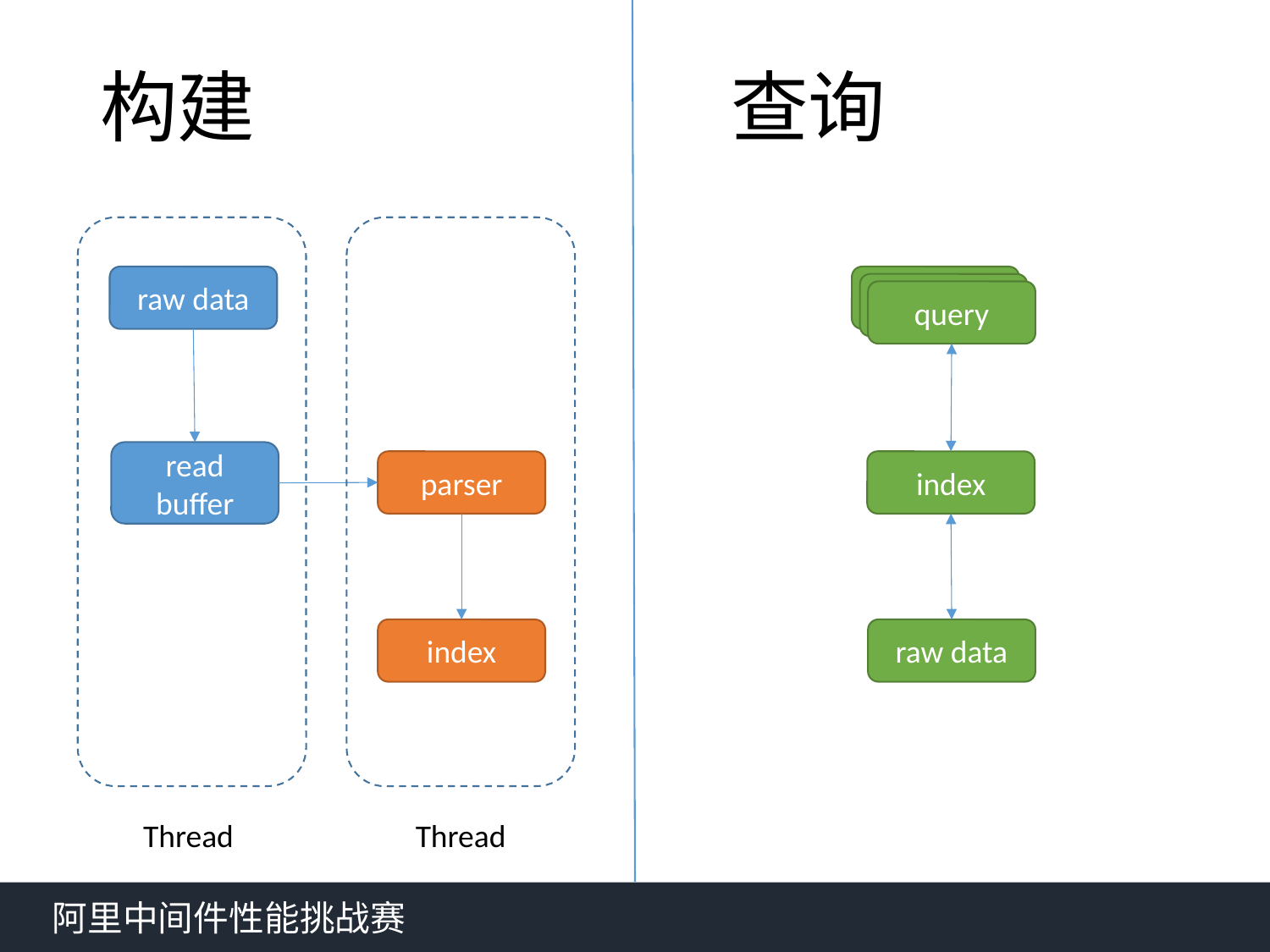

# 构建
查询

query
query
query
raw data
read buffer
index
parser
raw data
index
Thread
Thread